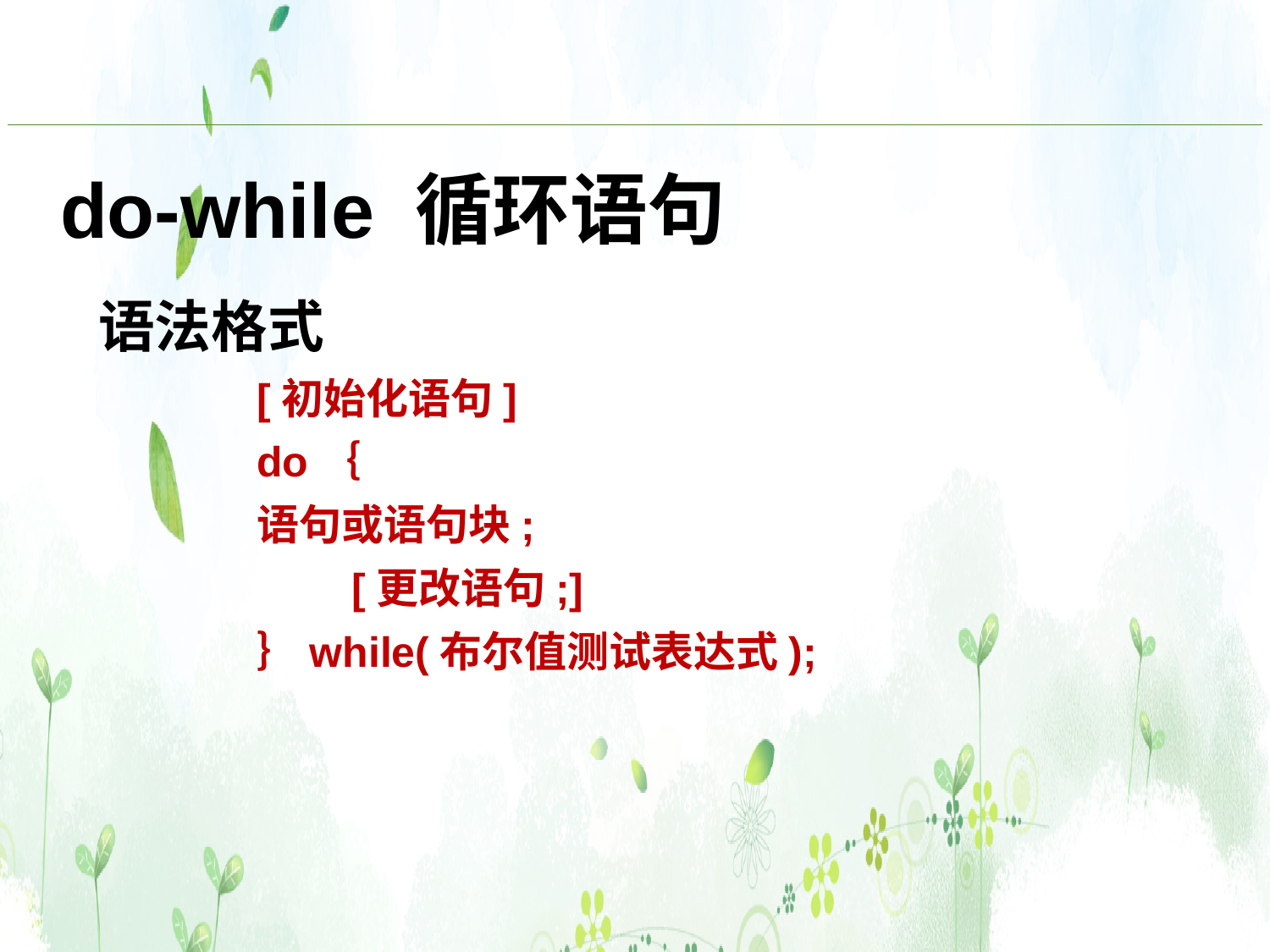

# do-while 循环语句
语法格式
		[初始化语句]
		do｛
	        	语句或语句块;
		        [更改语句;]
		｝while(布尔值测试表达式);